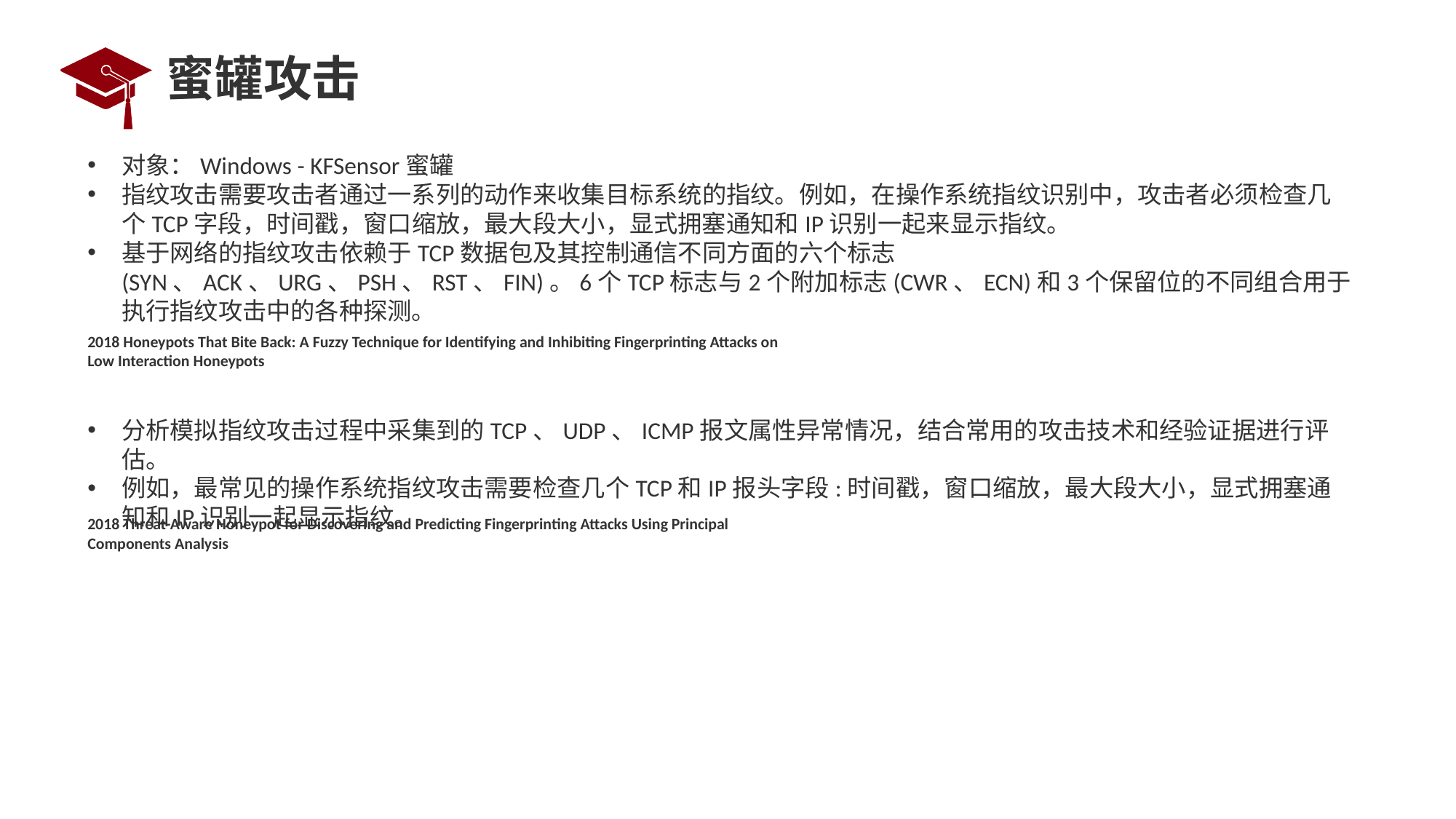

# 蜜罐攻击
对象：Windows - KFSensor蜜罐
指纹攻击需要攻击者通过一系列的动作来收集目标系统的指纹。例如，在操作系统指纹识别中，攻击者必须检查几个TCP字段，时间戳，窗口缩放，最大段大小，显式拥塞通知和IP识别一起来显示指纹。
基于网络的指纹攻击依赖于TCP数据包及其控制通信不同方面的六个标志(SYN、ACK、URG、PSH、RST、FIN)。6个TCP标志与2个附加标志(CWR、ECN)和3个保留位的不同组合用于执行指纹攻击中的各种探测。
2018 Honeypots That Bite Back: A Fuzzy Technique for Identifying and Inhibiting Fingerprinting Attacks on Low Interaction Honeypots
分析模拟指纹攻击过程中采集到的TCP、UDP、ICMP报文属性异常情况，结合常用的攻击技术和经验证据进行评估。
例如，最常见的操作系统指纹攻击需要检查几个TCP和IP报头字段:时间戳，窗口缩放，最大段大小，显式拥塞通知和IP识别一起显示指纹。
2018 Threat-Aware Honeypot for Discovering and Predicting Fingerprinting Attacks Using Principal Components Analysis